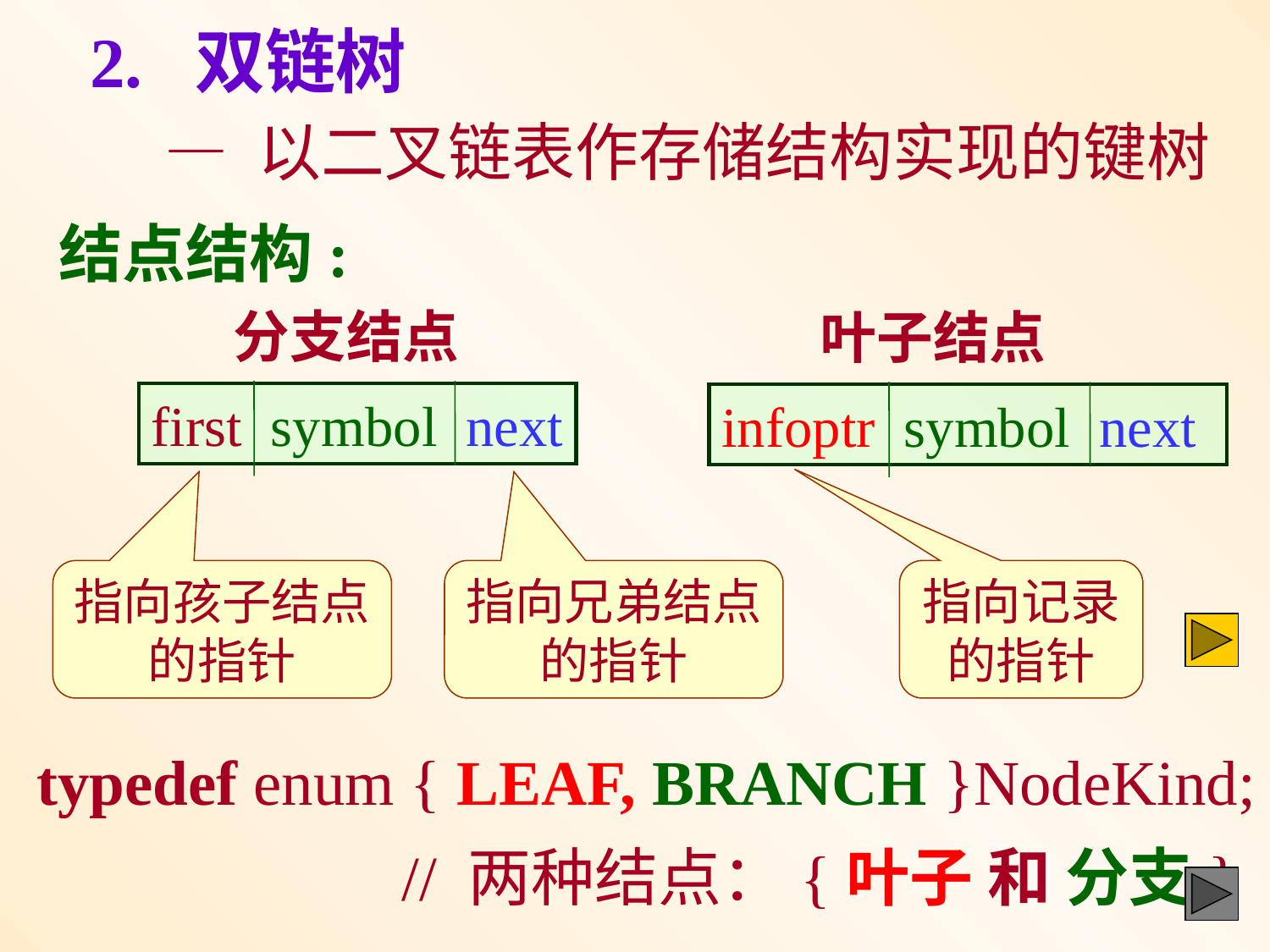

2.  双链树
— 以二叉链表作存储结构实现的键树
结点结构:
分支结点
叶子结点

first  symbol  next
infoptr  symbol  next
指向孩子结点
的指针
指向兄弟结点
的指针
指向记录
的指针

typedef enum { LEAF, BRANCH }NodeKind;
                       // 两种结点：{叶子 和 分支}